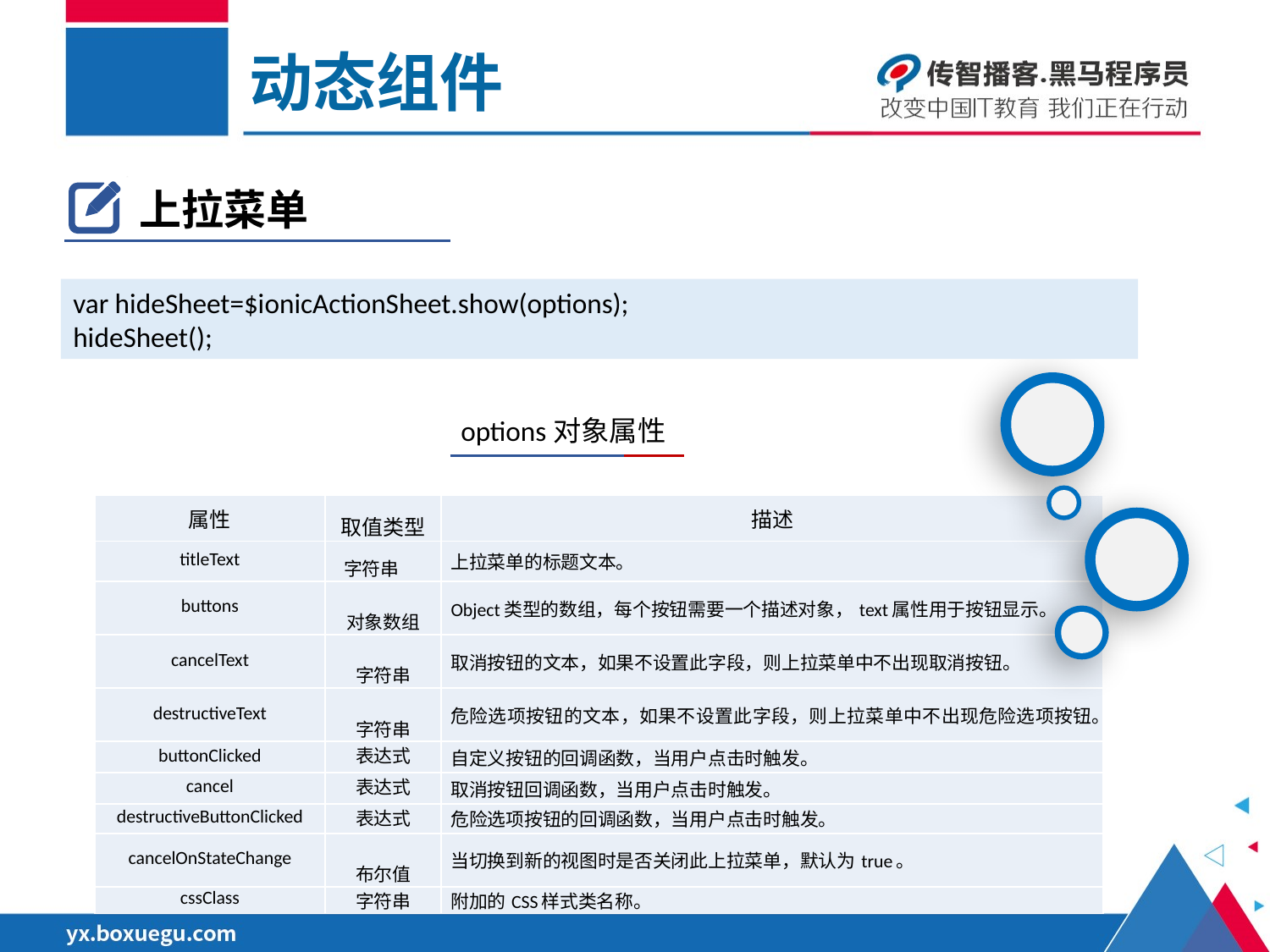

动态组件
上拉菜单

var hideSheet=$ionicActionSheet.show(options);
hideSheet();

options对象属性

| 属性 | 取值类型 | 描述 |
| --- | --- | --- |
| titleText | 字符串 | 上拉菜单的标题文本。 |
| buttons | 对象数组 | Object类型的数组，每个按钮需要一个描述对象，text属性用于按钮显示。 |
| cancelText | 字符串 | 取消按钮的文本，如果不设置此字段，则上拉菜单中不出现取消按钮。 |
| destructiveText | 字符串 | 危险选项按钮的文本，如果不设置此字段，则上拉菜单中不出现危险选项按钮。 |
| buttonClicked | 表达式 | 自定义按钮的回调函数，当用户点击时触发。 |
| cancel | 表达式 | 取消按钮回调函数，当用户点击时触发。 |
| destructiveButtonClicked | 表达式 | 危险选项按钮的回调函数，当用户点击时触发。 |
| cancelOnStateChange | 布尔值 | 当切换到新的视图时是否关闭此上拉菜单，默认为true。 |
| cssClass | 字符串 | 附加的CSS样式类名称。 |